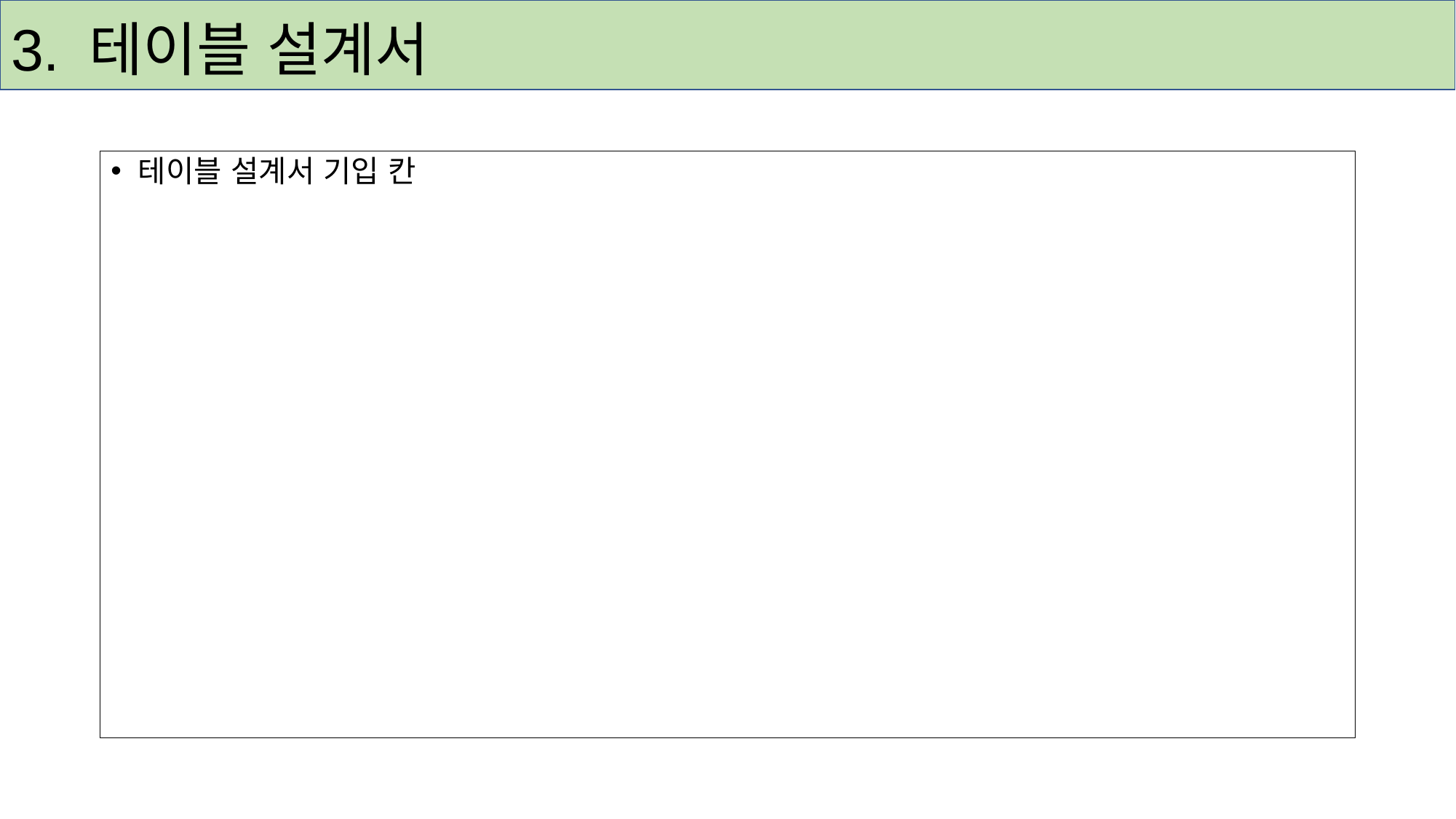

# 3. 테이블 설계서
테이블 설계서 기입 칸